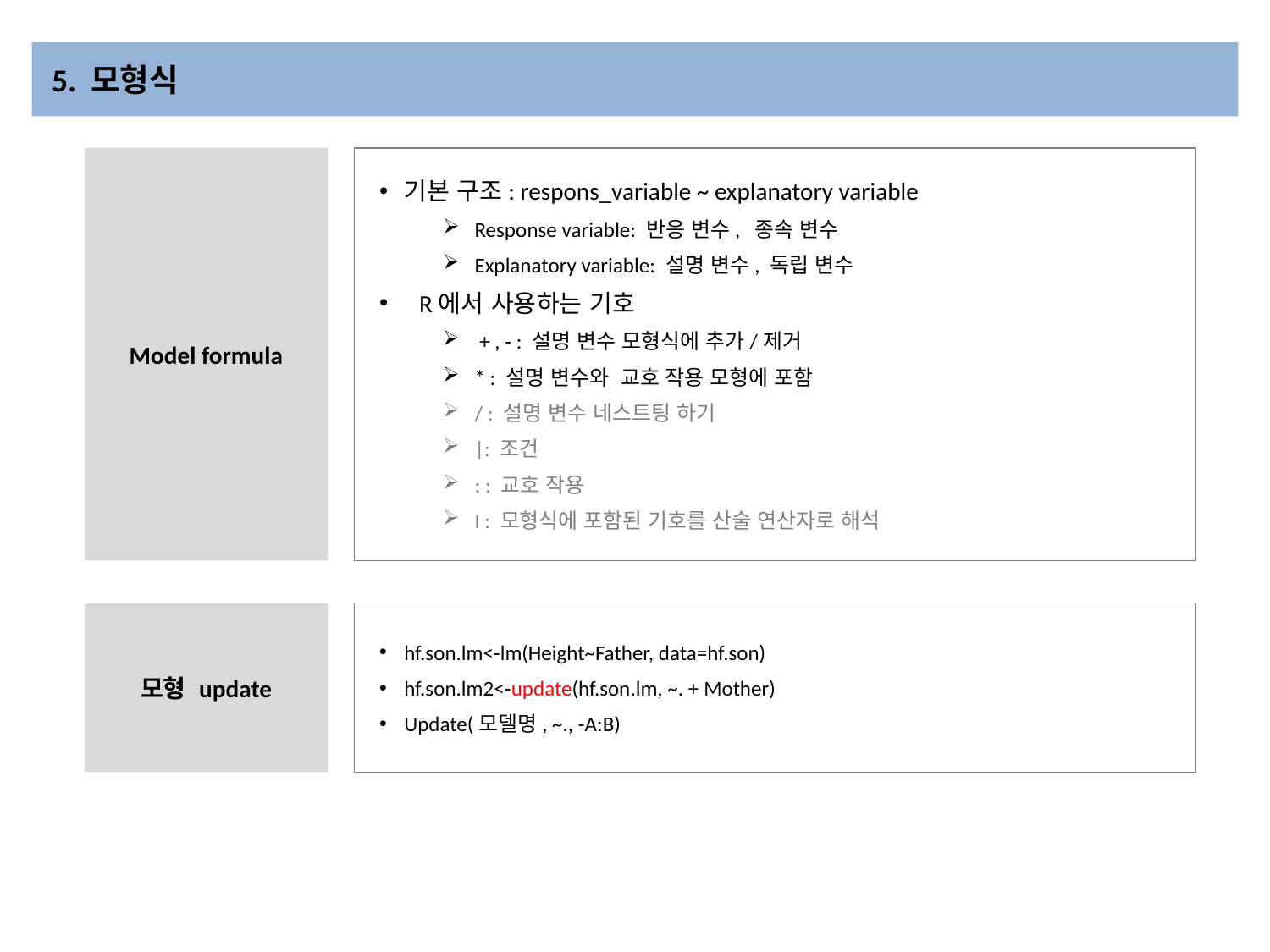

# 5. 모형식
Model formula
기본 구조: respons_variable ~ explanatory variable
Response variable: 반응 변수,  종속 변수
Explanatory variable: 설명 변수, 독립 변수
R에서 사용하는 기호
 + , - : 설명 변수 모형식에 추가/제거
* : 설명 변수와  교호 작용 모형에 포함
/ : 설명 변수 네스트팅 하기
|: 조건
: : 교호 작용
I : 모형식에 포함된 기호를 산술 연산자로 해석
모형 update
hf.son.lm<-lm(Height~Father, data=hf.son)
hf.son.lm2<-update(hf.son.lm, ~. + Mother)
Update(모델명, ~., -A:B)